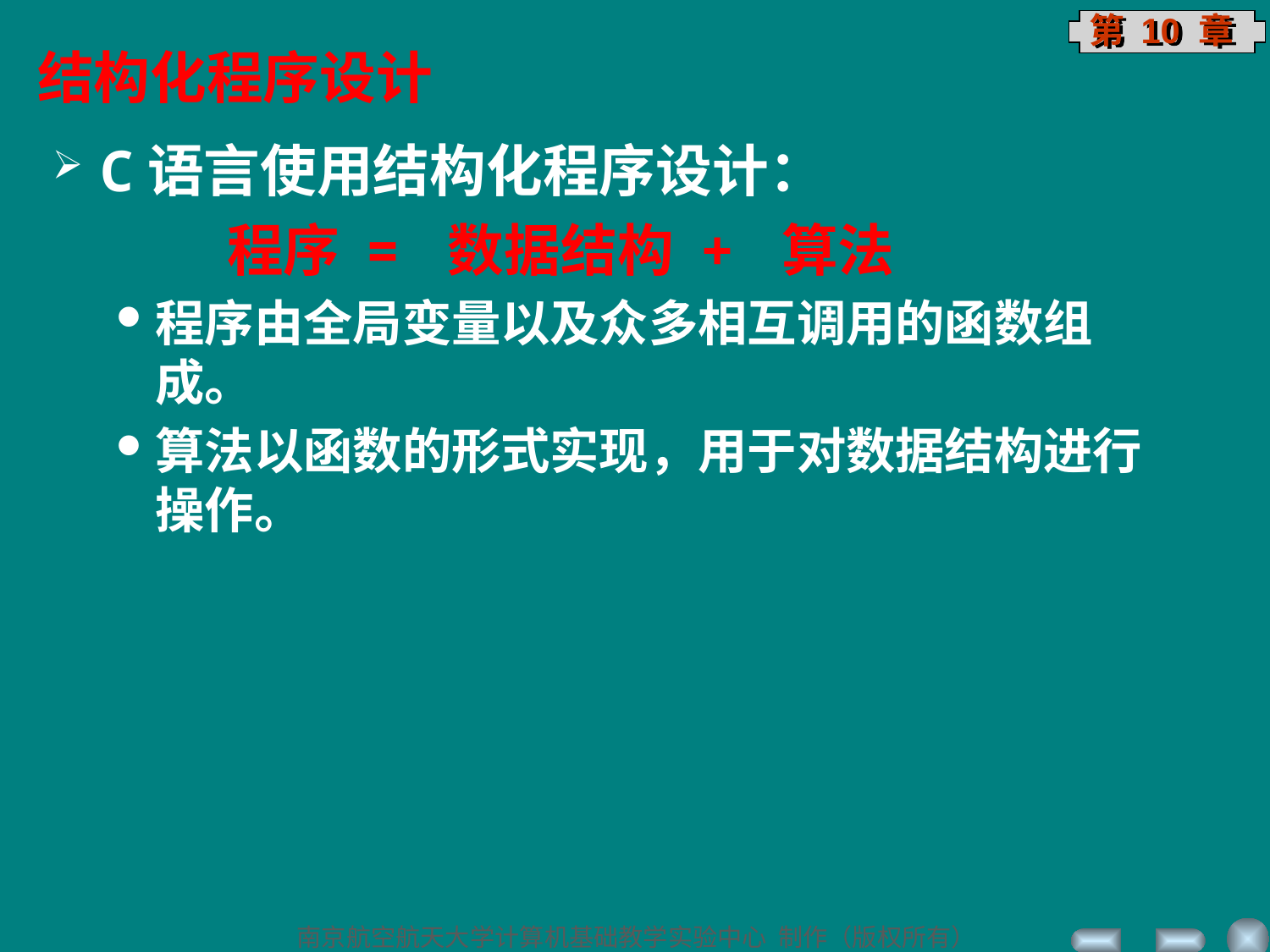

结构化程序设计
C语言使用结构化程序设计：
		程序 = 数据结构 + 算法
程序由全局变量以及众多相互调用的函数组成。
算法以函数的形式实现，用于对数据结构进行操作。